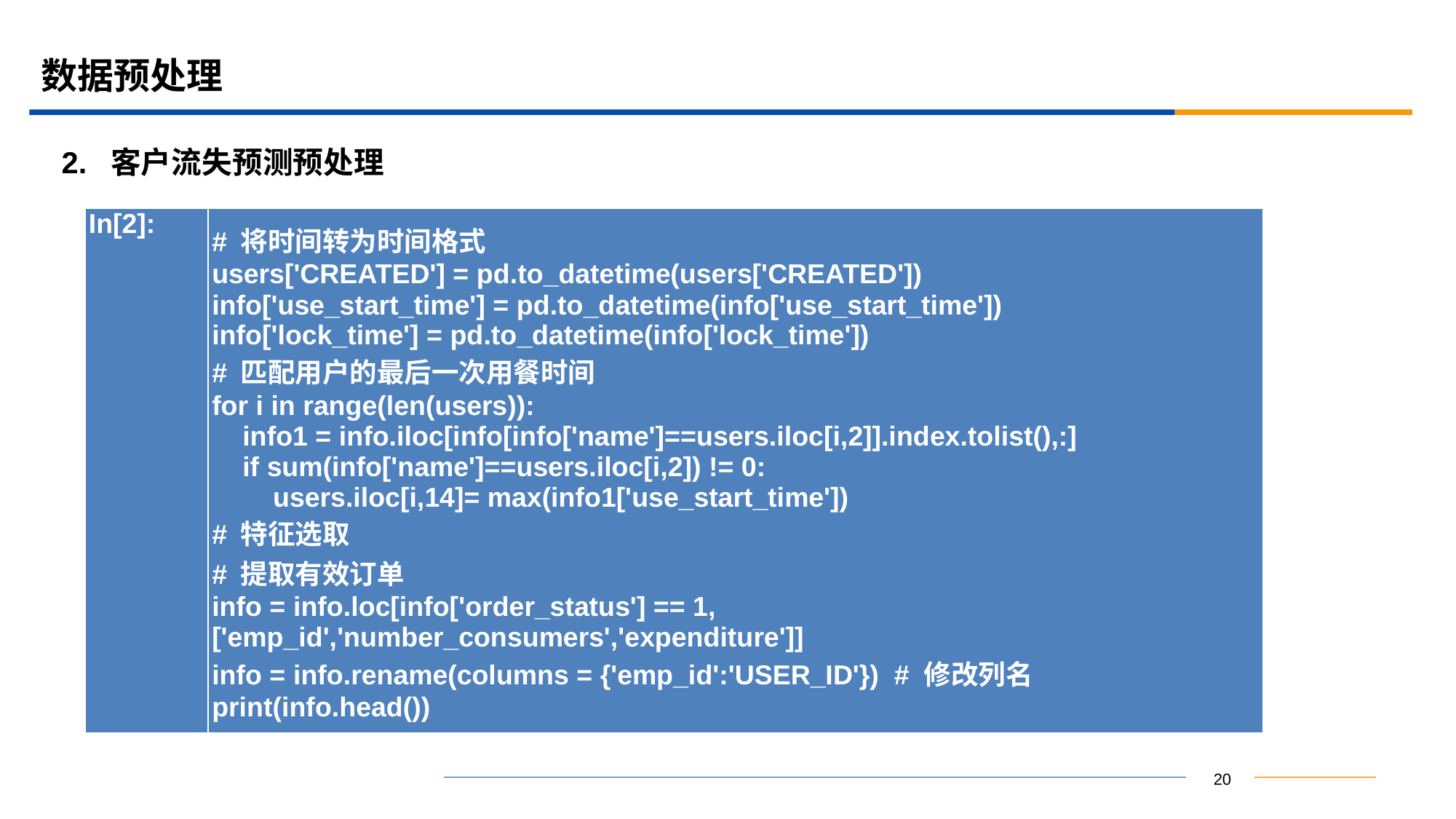

# 数据预处理
2.  客户流失预测预处理
| In[2]: | # 将时间转为时间格式 users['CREATED'] = pd.to\_datetime(users['CREATED']) info['use\_start\_time'] = pd.to\_datetime(info['use\_start\_time']) info['lock\_time'] = pd.to\_datetime(info['lock\_time']) # 匹配用户的最后一次用餐时间 for i in range(len(users)): info1 = info.iloc[info[info['name']==users.iloc[i,2]].index.tolist(),:] if sum(info['name']==users.iloc[i,2]) != 0: users.iloc[i,14]= max(info1['use\_start\_time']) # 特征选取 # 提取有效订单 info = info.loc[info['order\_status'] == 1,['emp\_id','number\_consumers','expenditure']] info = info.rename(columns = {'emp\_id':'USER\_ID'}) # 修改列名 print(info.head()) |
| --- | --- |